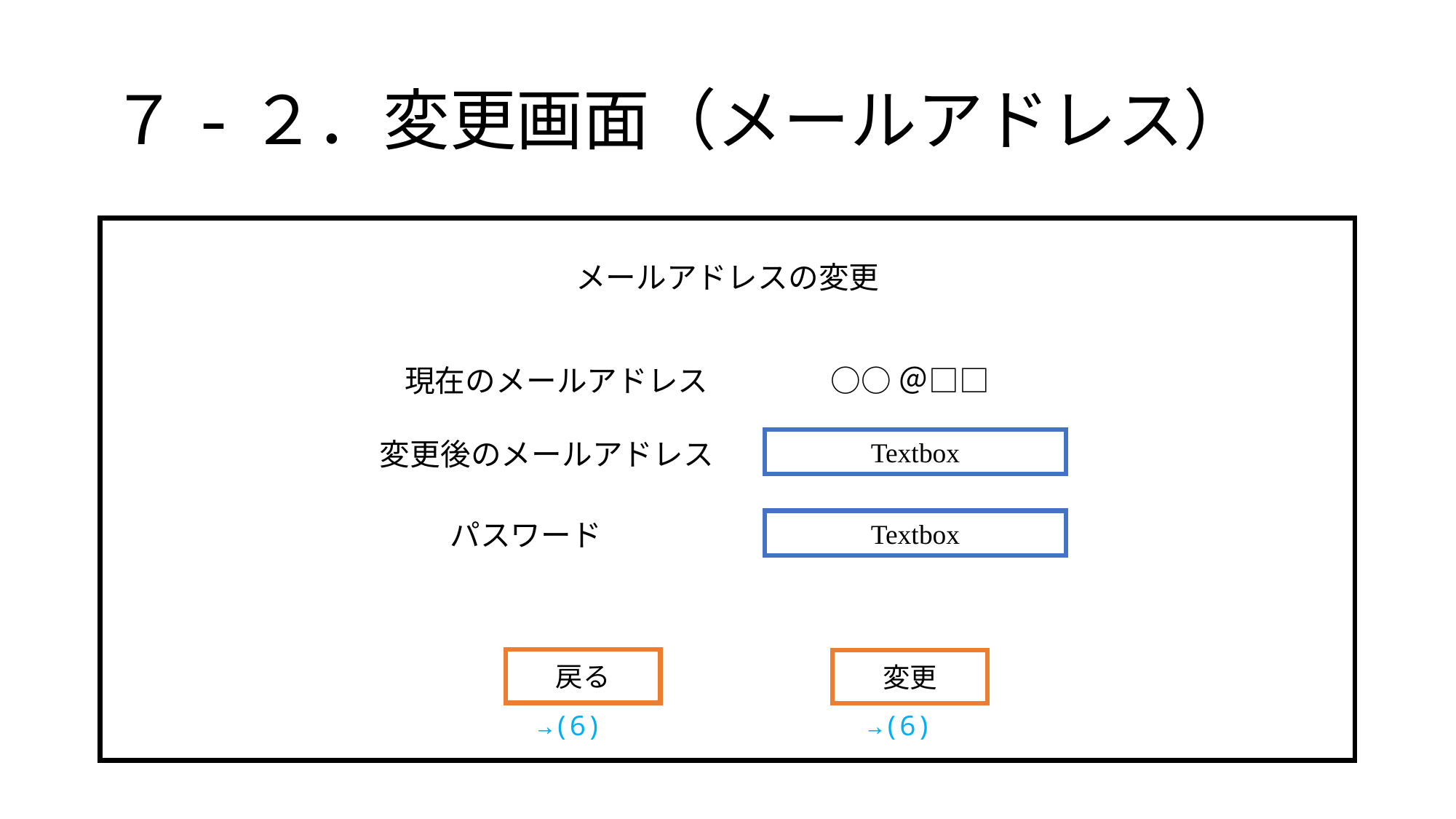

# ７-２．変更画面（メールアドレス）

メールアドレスの変更
現在のメールアドレス
○○＠□□
Textbox
変更後のメールアドレス
パスワード
Textbox
戻る
変更
→(6)
→(6)